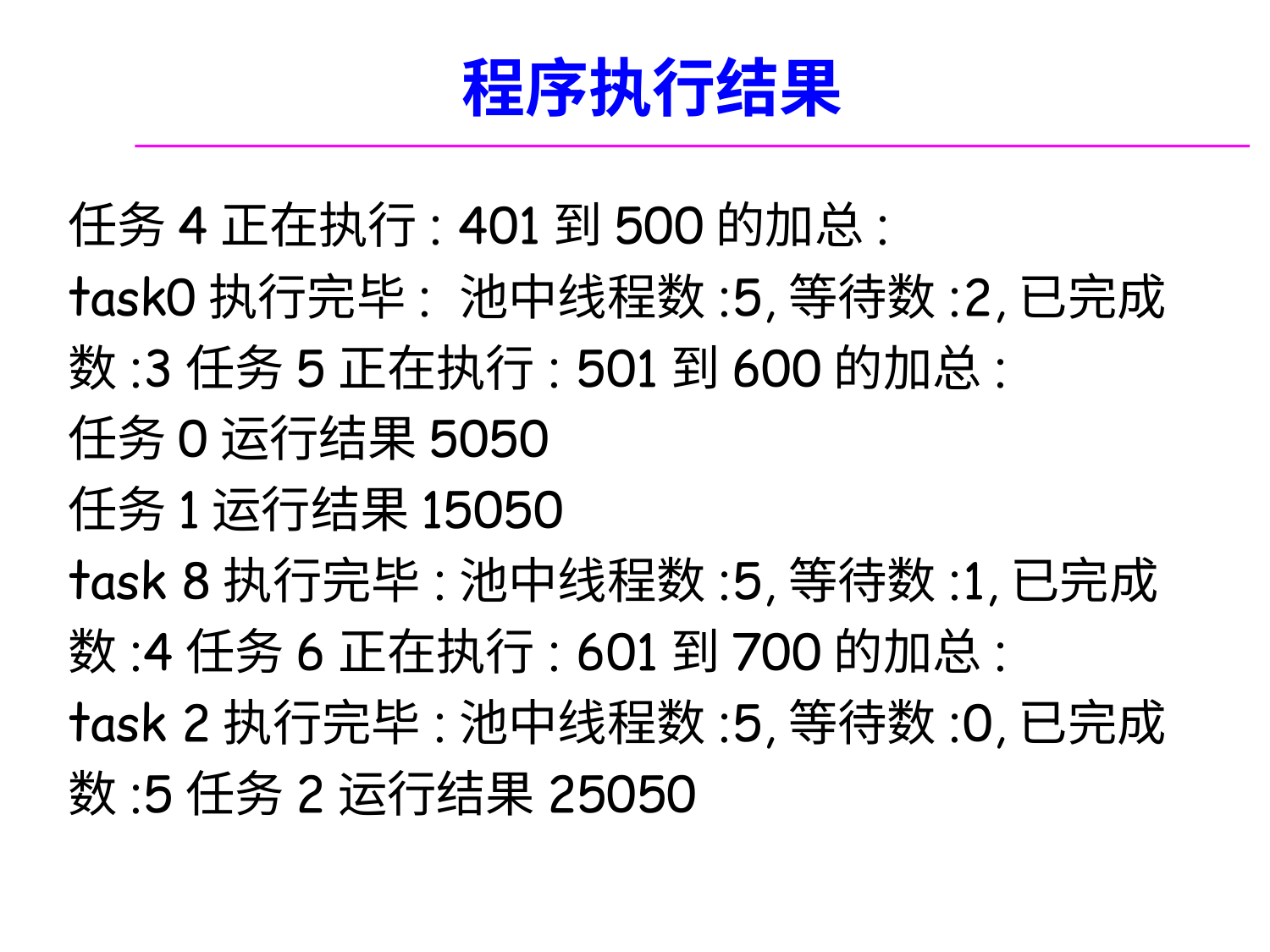

# 程序执行结果
任务4正在执行: 401到500的加总:
task0执行完毕: 池中线程数:5,等待数:2,已完成数:3任务5正在执行: 501到600的加总:
任务0运行结果5050
任务1运行结果15050
task 8执行完毕:池中线程数:5,等待数:1,已完成数:4任务6正在执行: 601到700的加总:
task 2执行完毕:池中线程数:5,等待数:0,已完成数:5任务2运行结果25050
74